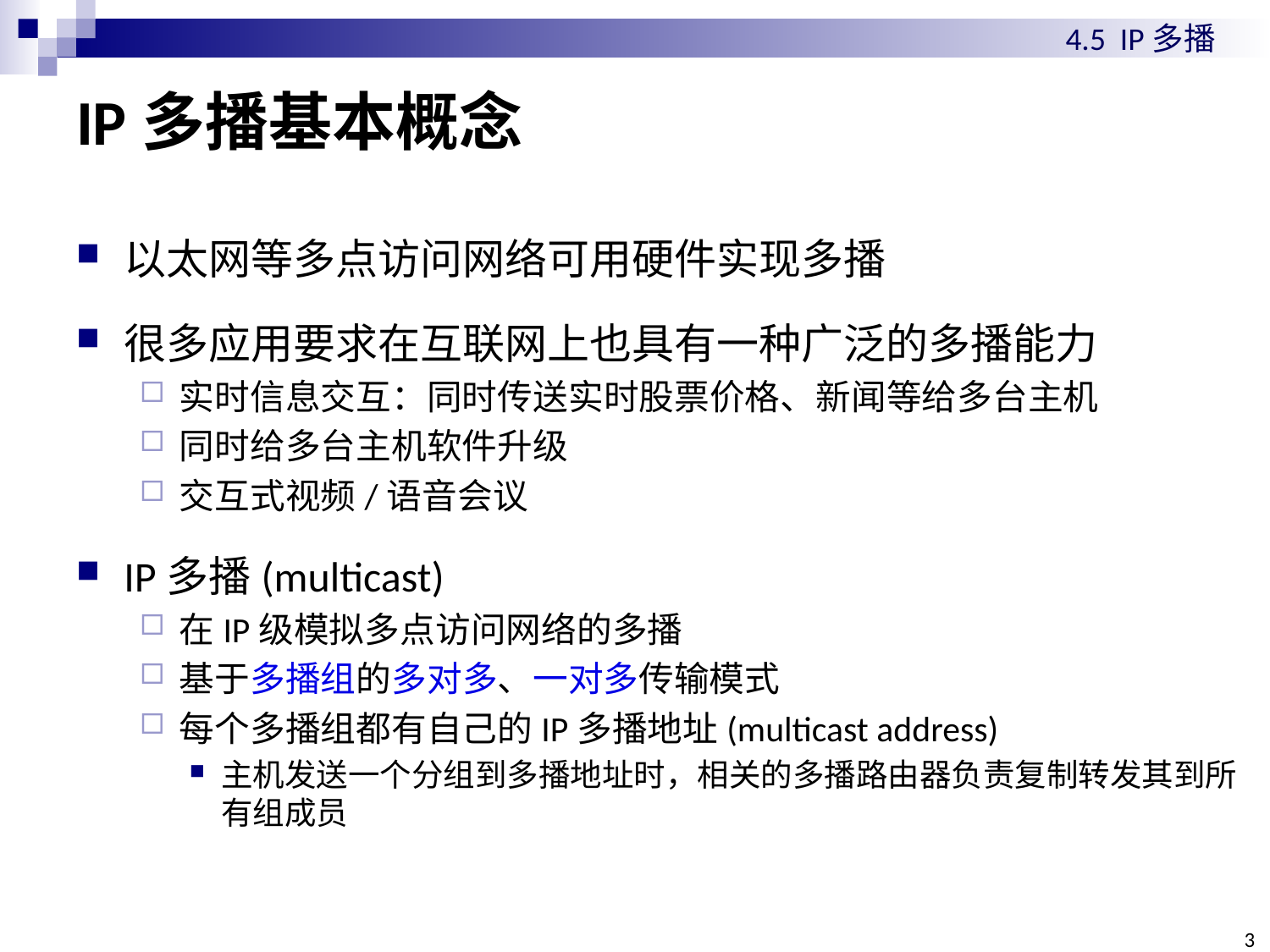

4.5  IP多播
# IP多播基本概念
以太网等多点访问网络可用硬件实现多播
很多应用要求在互联网上也具有一种广泛的多播能力
实时信息交互：同时传送实时股票价格、新闻等给多台主机
同时给多台主机软件升级
交互式视频/语音会议
IP多播(multicast)
在IP级模拟多点访问网络的多播
基于多播组的多对多、一对多传输模式
每个多播组都有自己的IP多播地址(multicast address)
主机发送一个分组到多播地址时，相关的多播路由器负责复制转发其到所有组成员
3